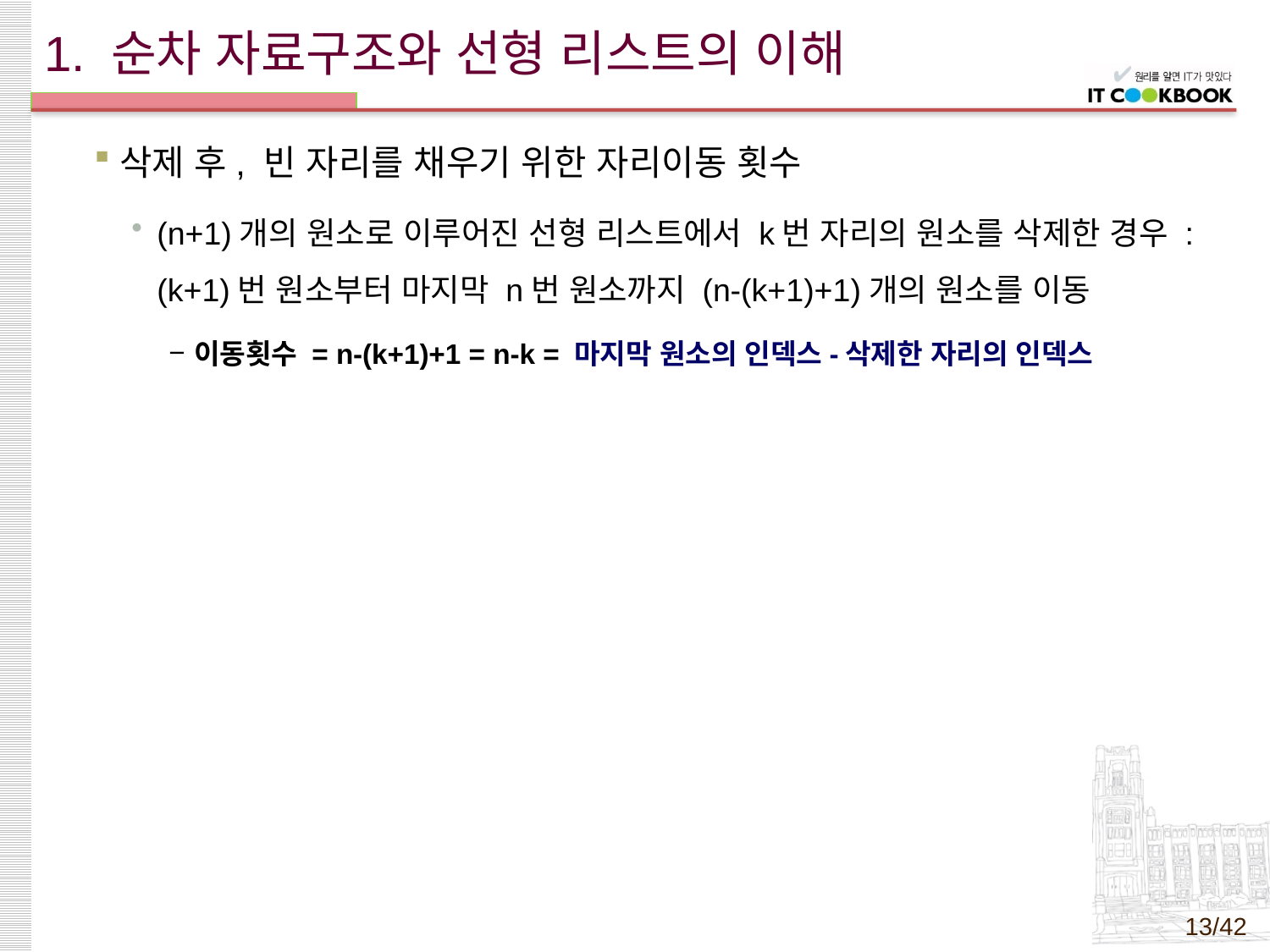

# 1. 순차 자료구조와 선형 리스트의 이해
삭제 후, 빈 자리를 채우기 위한 자리이동 횟수
(n+1)개의 원소로 이루어진 선형 리스트에서 k번 자리의 원소를 삭제한 경우 : (k+1)번 원소부터 마지막 n번 원소까지 (n-(k+1)+1)개의 원소를 이동
이동횟수 = n-(k+1)+1 = n-k = 마지막 원소의 인덱스-삭제한 자리의 인덱스